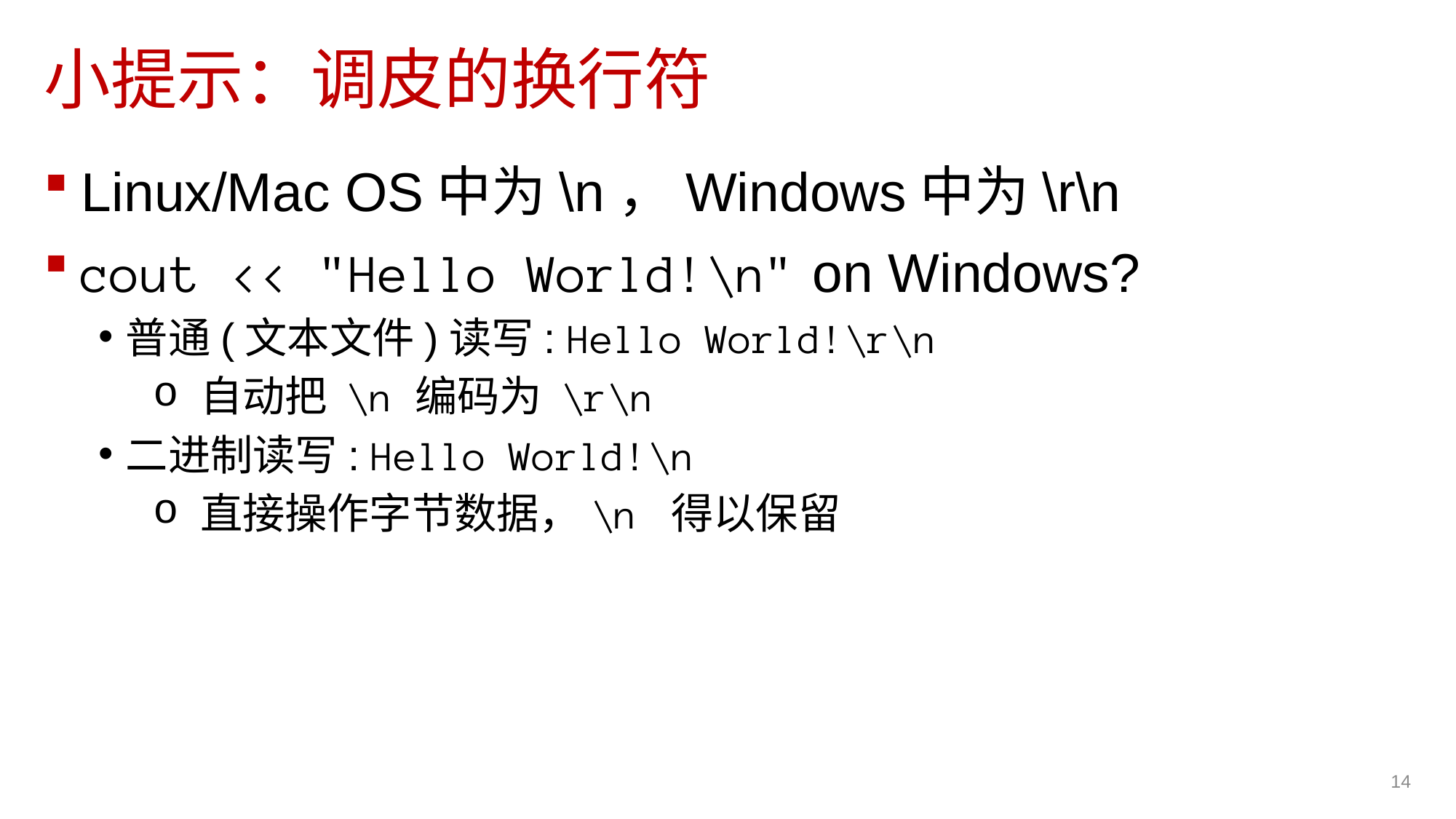

# 小提示：调皮的换行符
Linux/Mac OS中为\n，Windows中为\r\n
cout << "Hello World!\n" on Windows?
普通(文本文件)读写: Hello World!\r\n
 自动把 \n 编码为 \r\n
二进制读写: Hello World!\n
 直接操作字节数据，\n 得以保留
14